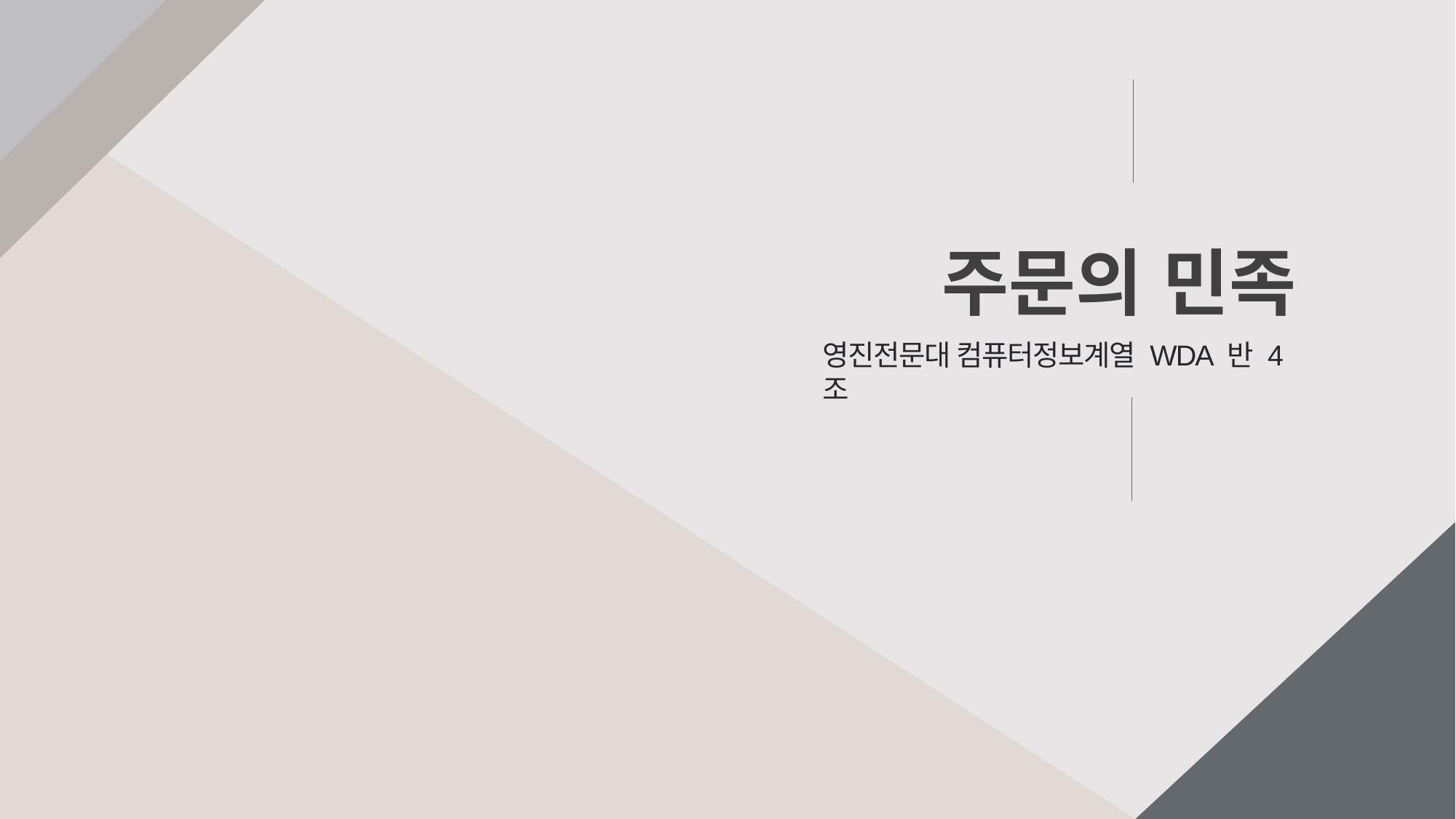

주문의 민족
영진전문대 컴퓨터정보계열 WDA 반 4조